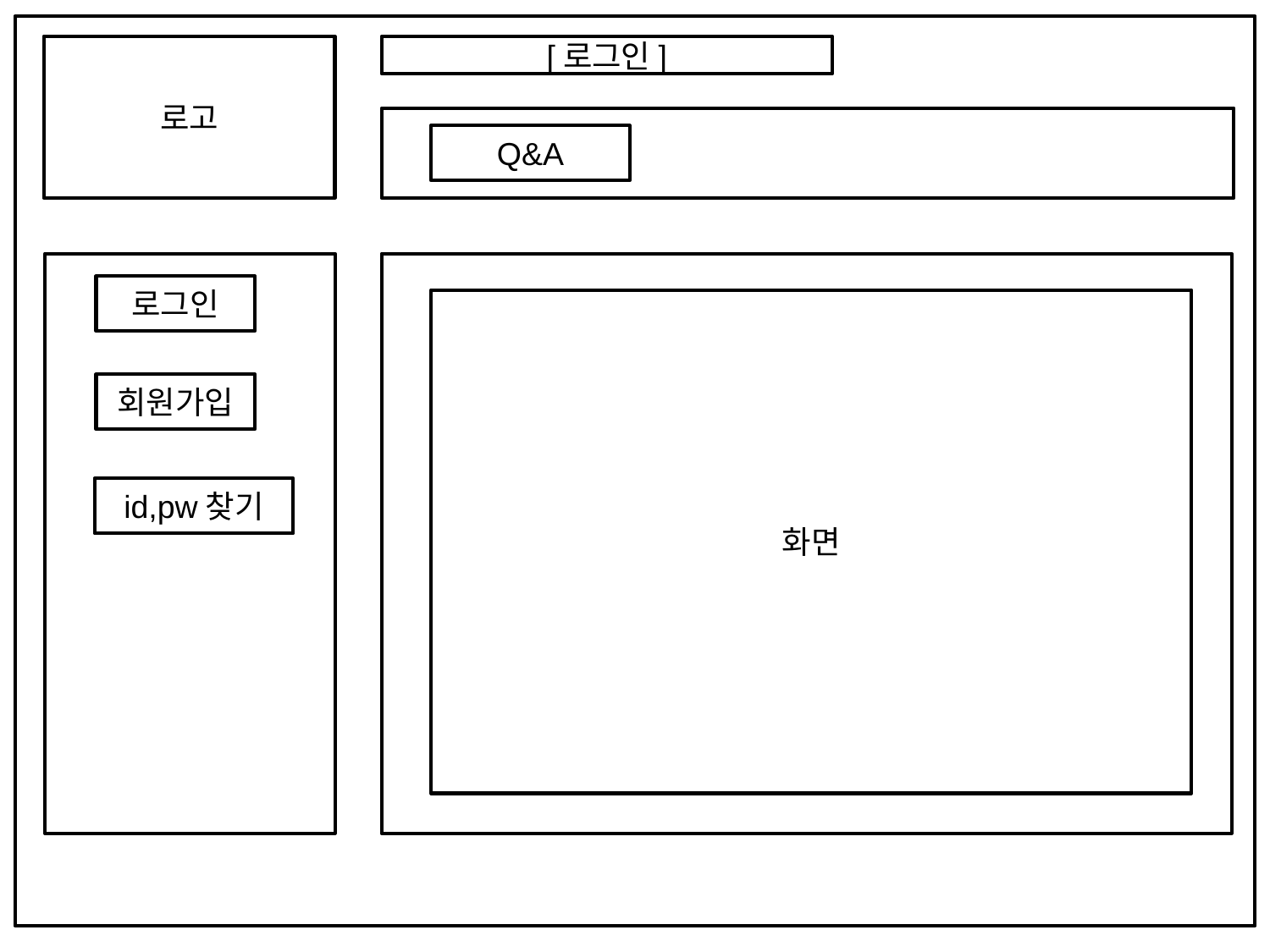

통합

로고
[로그인]
로그인

Q&A

로그인
화면
회원가입
id,pw찾기